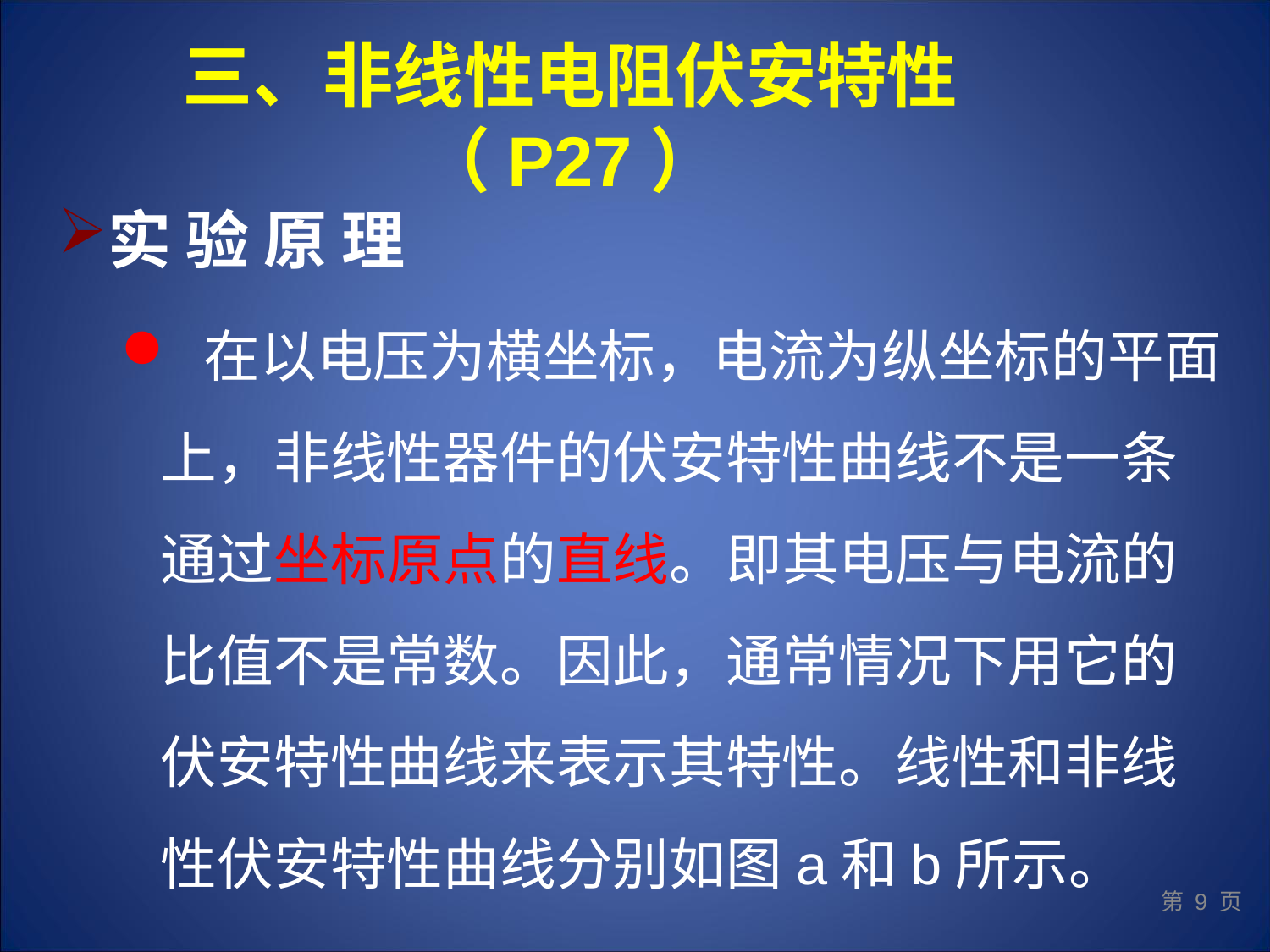

# 三、非线性电阻伏安特性（P27）
实 验 原 理
 在以电压为横坐标，电流为纵坐标的平面上，非线性器件的伏安特性曲线不是一条通过坐标原点的直线。即其电压与电流的比值不是常数。因此，通常情况下用它的伏安特性曲线来表示其特性。线性和非线性伏安特性曲线分别如图a和b所示。
第 9 页